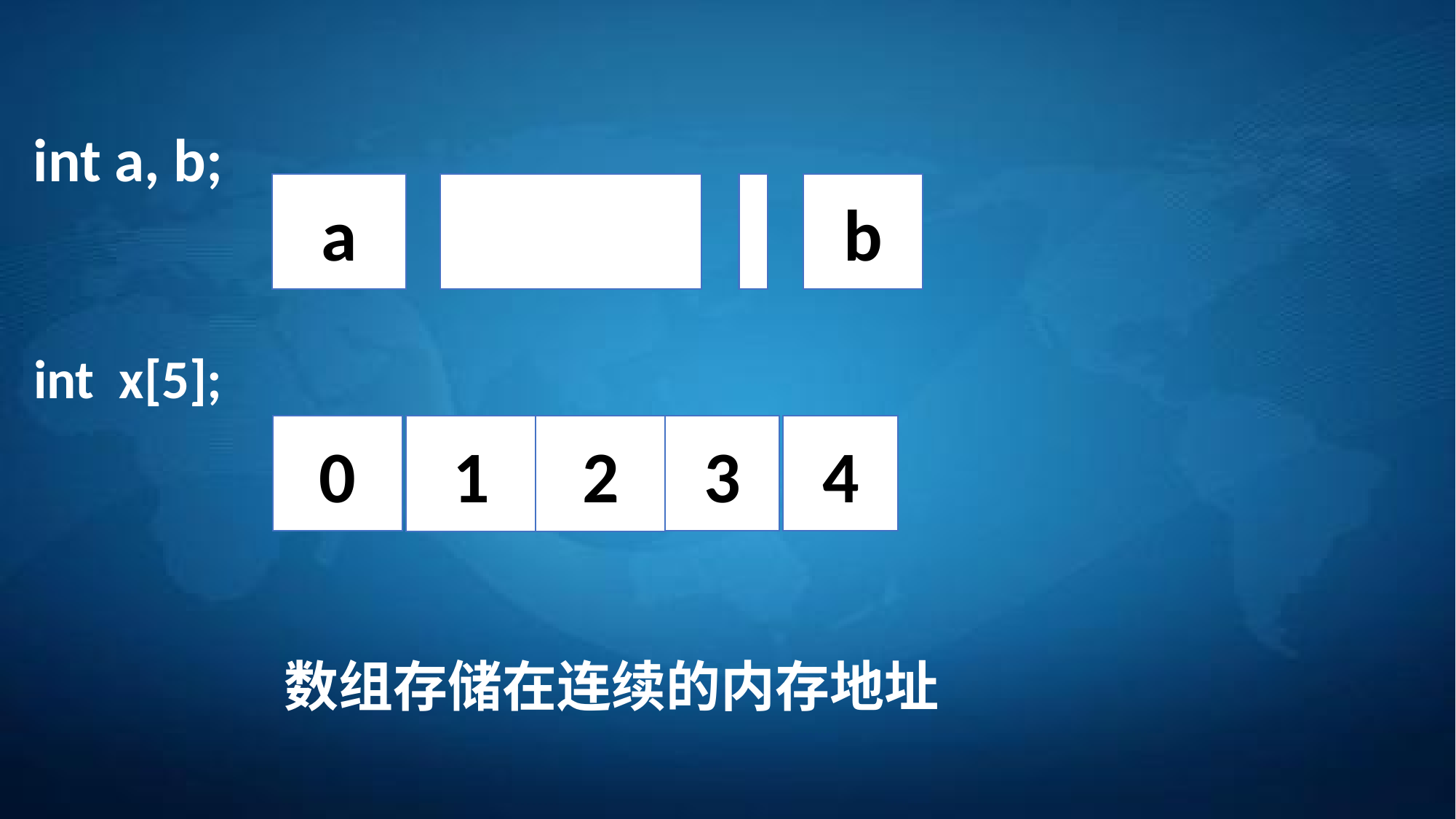

int a, b;
a

a
a

b
int  x[5];
0
3
4
0
0
1
2
数组存储在连续的内存地址